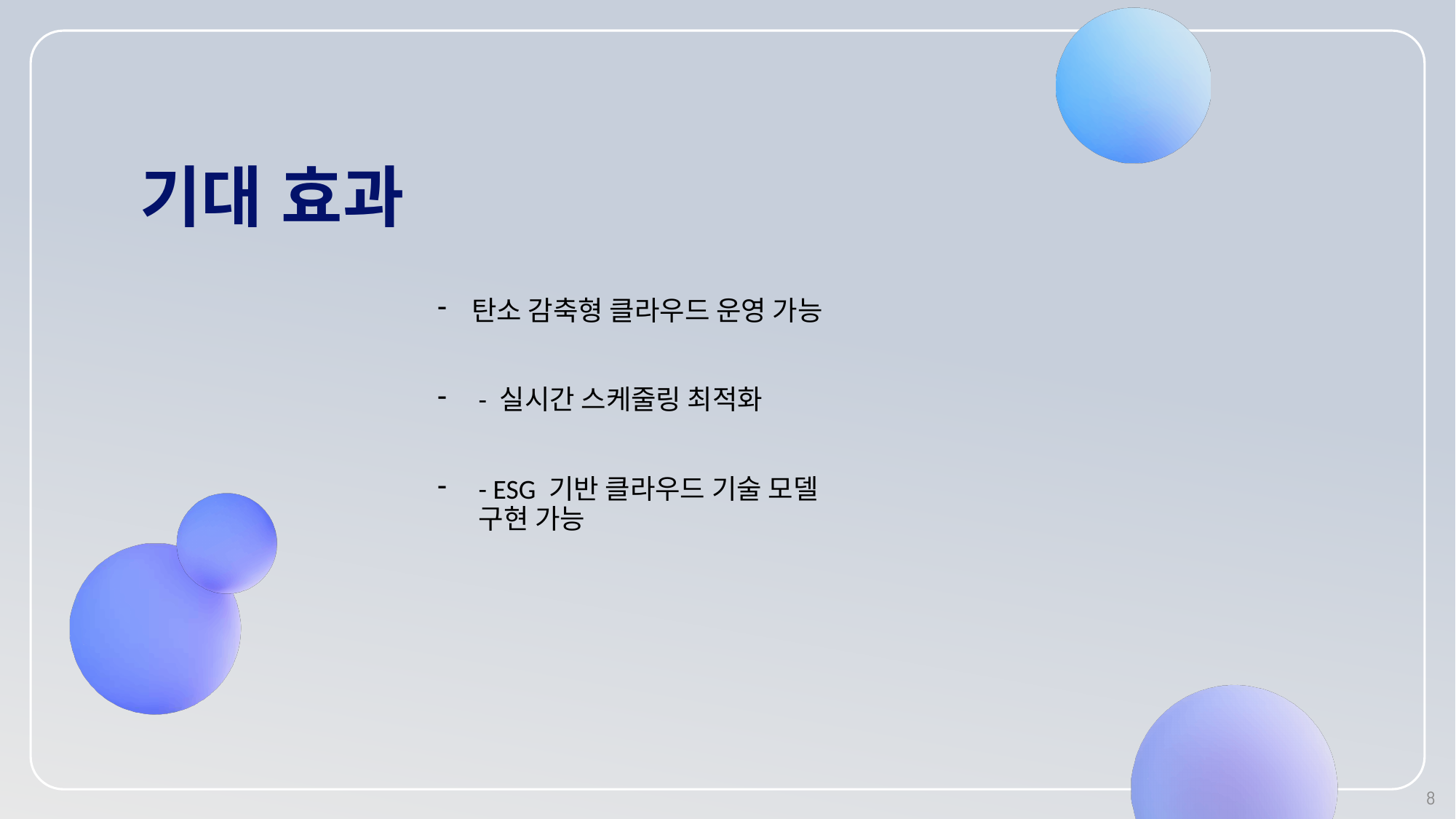

# 기대 효과
탄소 감축형 클라우드 운영 가능

- 실시간 스케줄링 최적화

- ESG 기반 클라우드 기술 모델 구현 가능

8